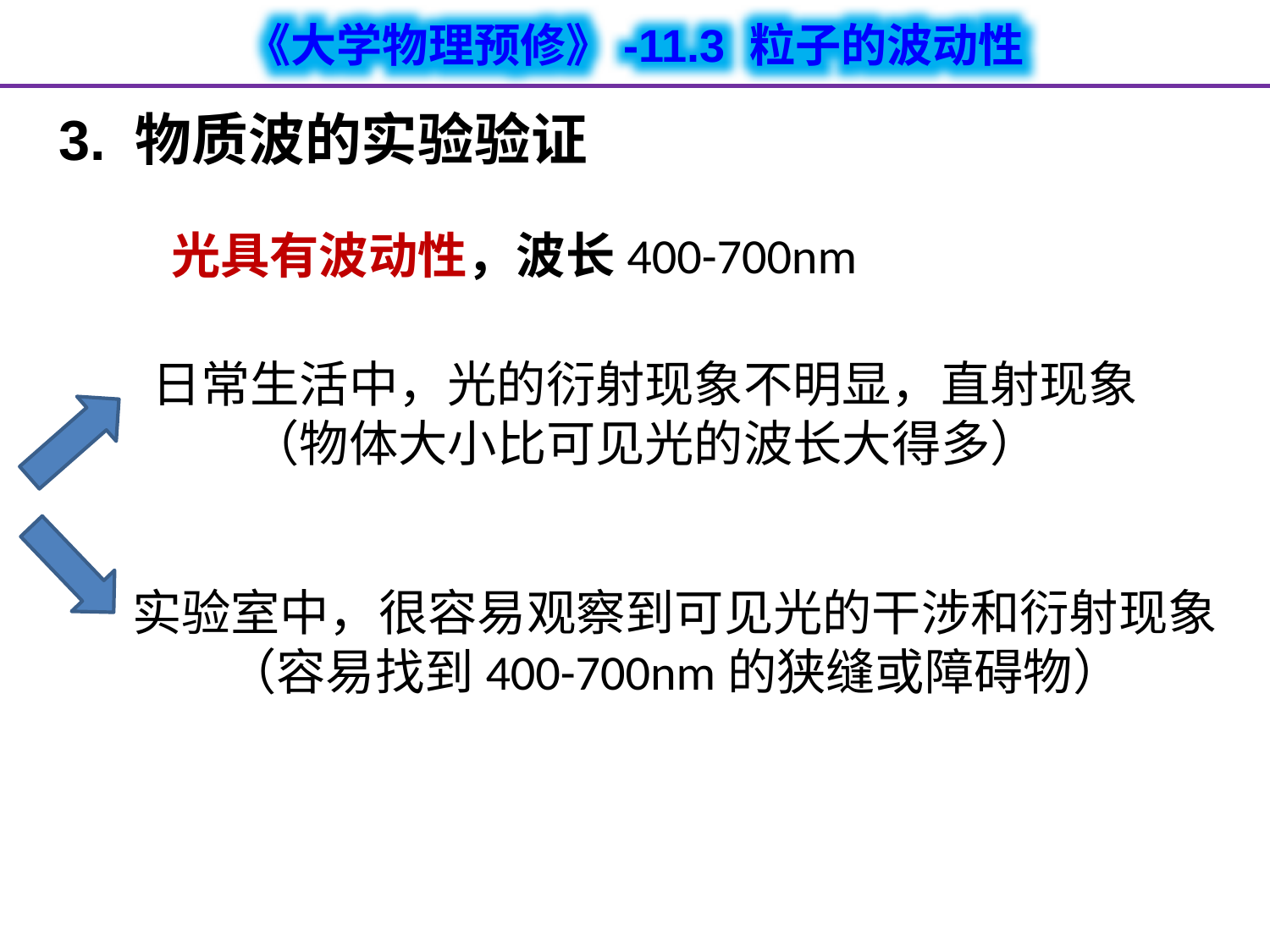

3. 物质波的实验验证
光具有波动性，波长400-700nm
日常生活中，光的衍射现象不明显，直射现象
（物体大小比可见光的波长大得多）

实验室中，很容易观察到可见光的干涉和衍射现象
（容易找到400-700nm的狭缝或障碍物）